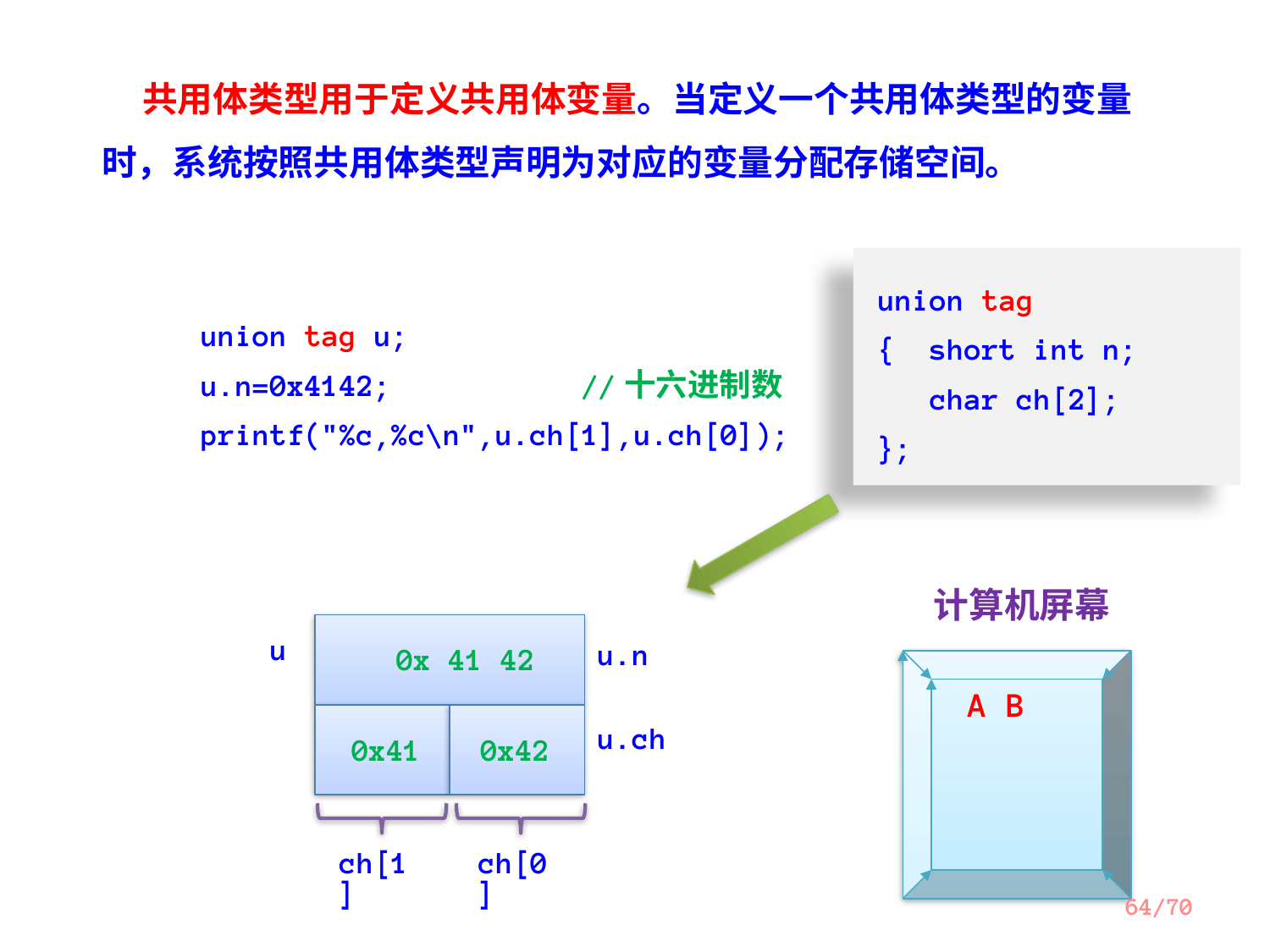

共用体类型用于定义共用体变量。当定义一个共用体类型的变量时，系统按照共用体类型声明为对应的变量分配存储空间。
union tag
{  short int n;
   char ch[2];
};
union tag u;
u.n=0x4142;		//十六进制数
printf("%c,%c\n",u.ch[1],u.ch[0]);

计算机屏幕

u
u.n

u.ch

ch[1]
ch[0]
0x 41 42
A B
0x41
0x42
64/70